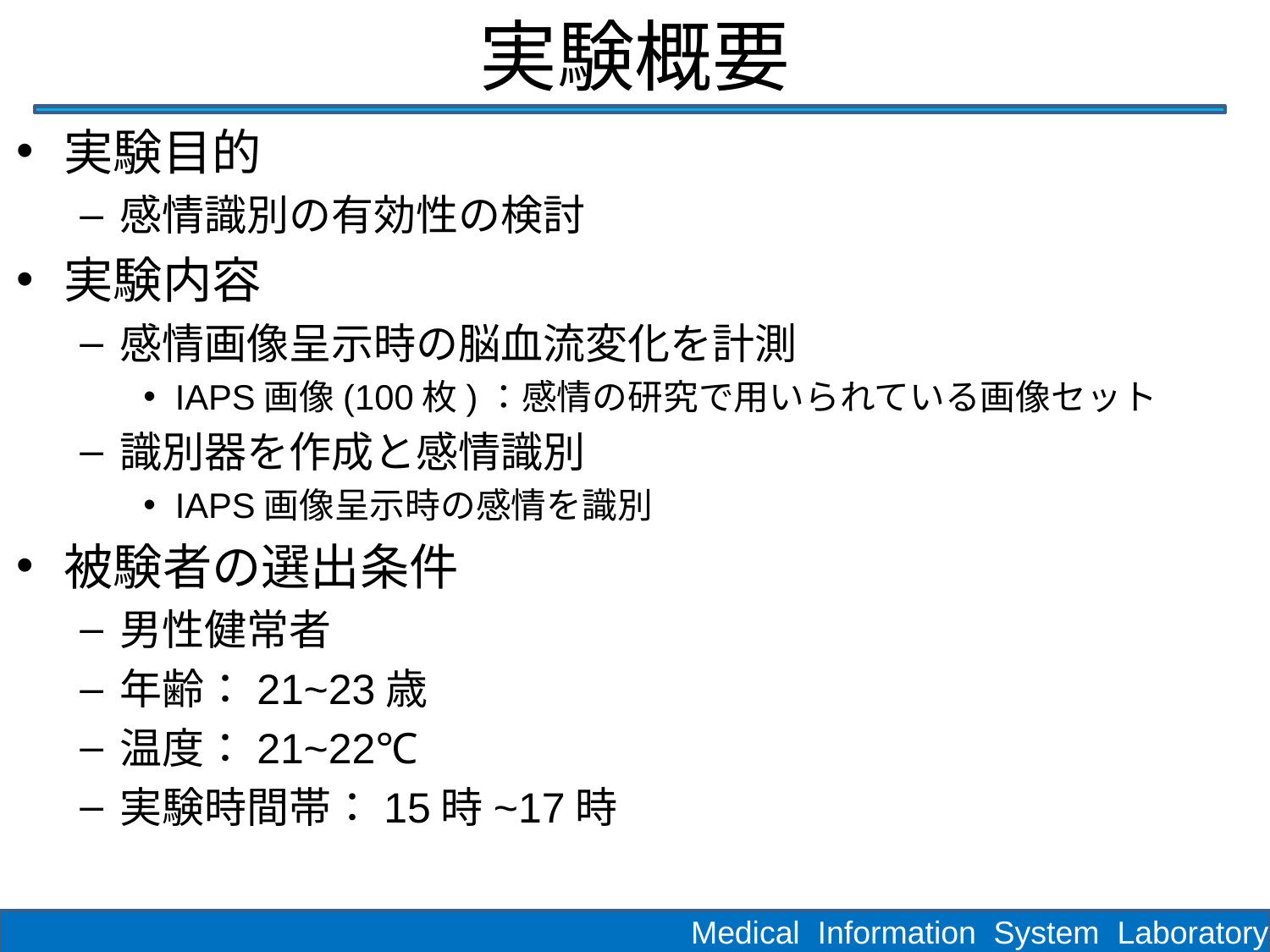

# 実験概要
実験目的
感情識別の有効性の検討
実験内容
感情画像呈示時の脳血流変化を計測
IAPS画像(100枚)：感情の研究で用いられている画像セット
識別器を作成と感情識別
IAPS画像呈示時の感情を識別
被験者の選出条件
男性健常者
年齢：21~23歳
温度：21~22℃
実験時間帯：15時~17時